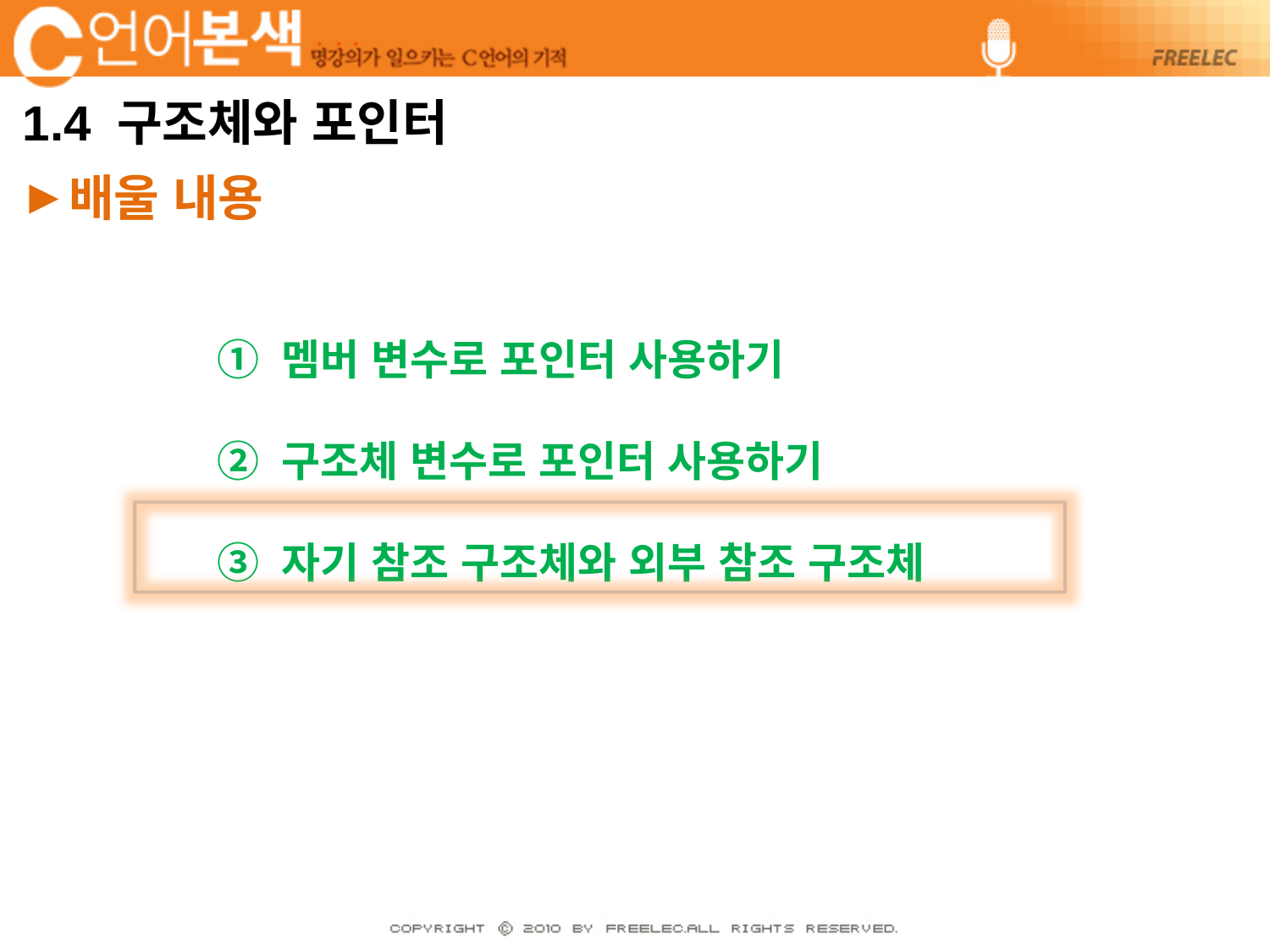

# 1.4 구조체와 포인터
배울 내용

① 멤버 변수로 포인터 사용하기
② 구조체 변수로 포인터 사용하기
③ 자기 참조 구조체와 외부 참조 구조체